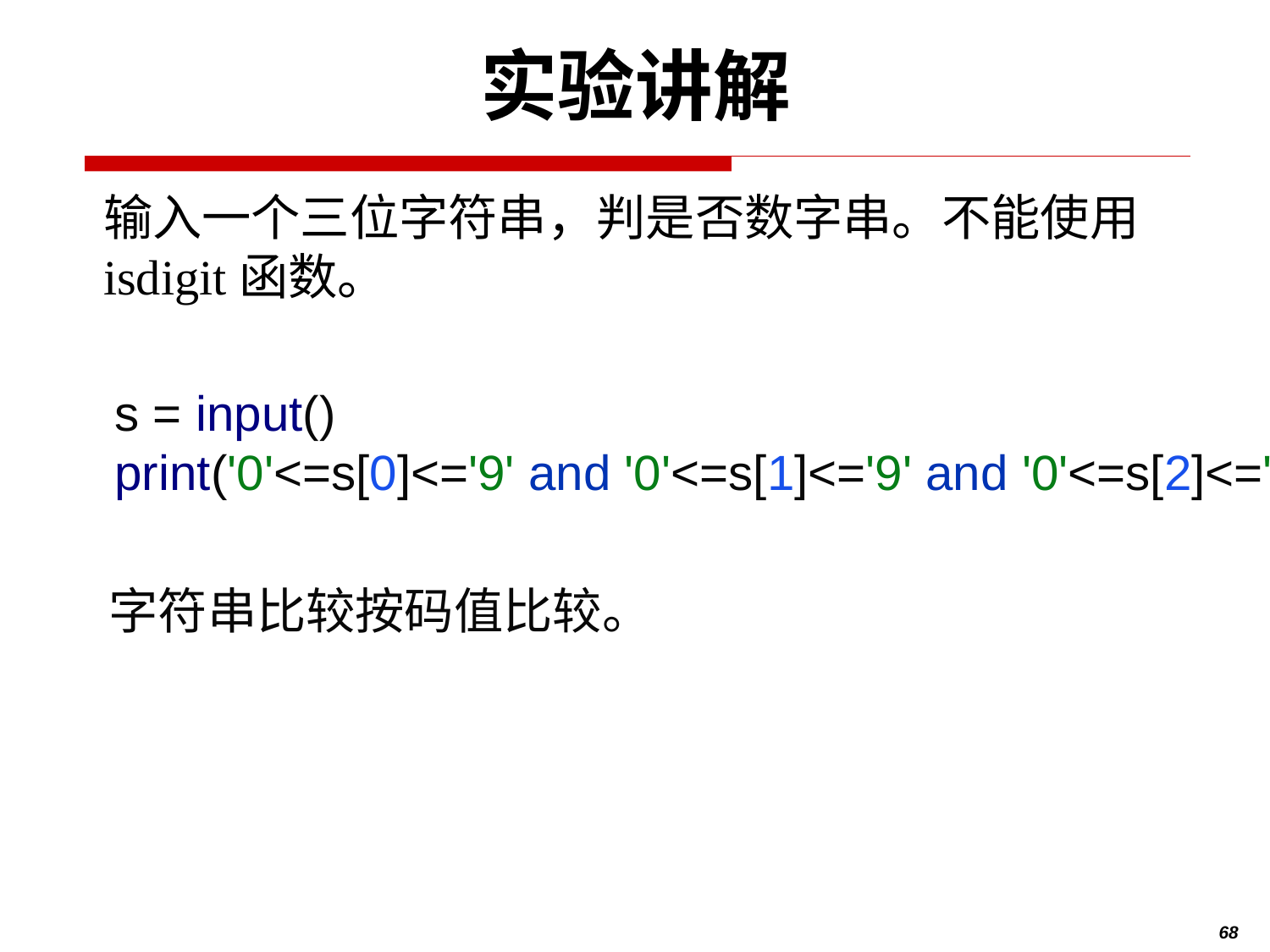

# 实验讲解
输入一个三位字符串，判是否数字串。不能使用isdigit函数。
s = input()
print('0'<=s[0]<='9' and '0'<=s[1]<='9' and '0'<=s[2]<='9')
字符串比较按码值比较。
68